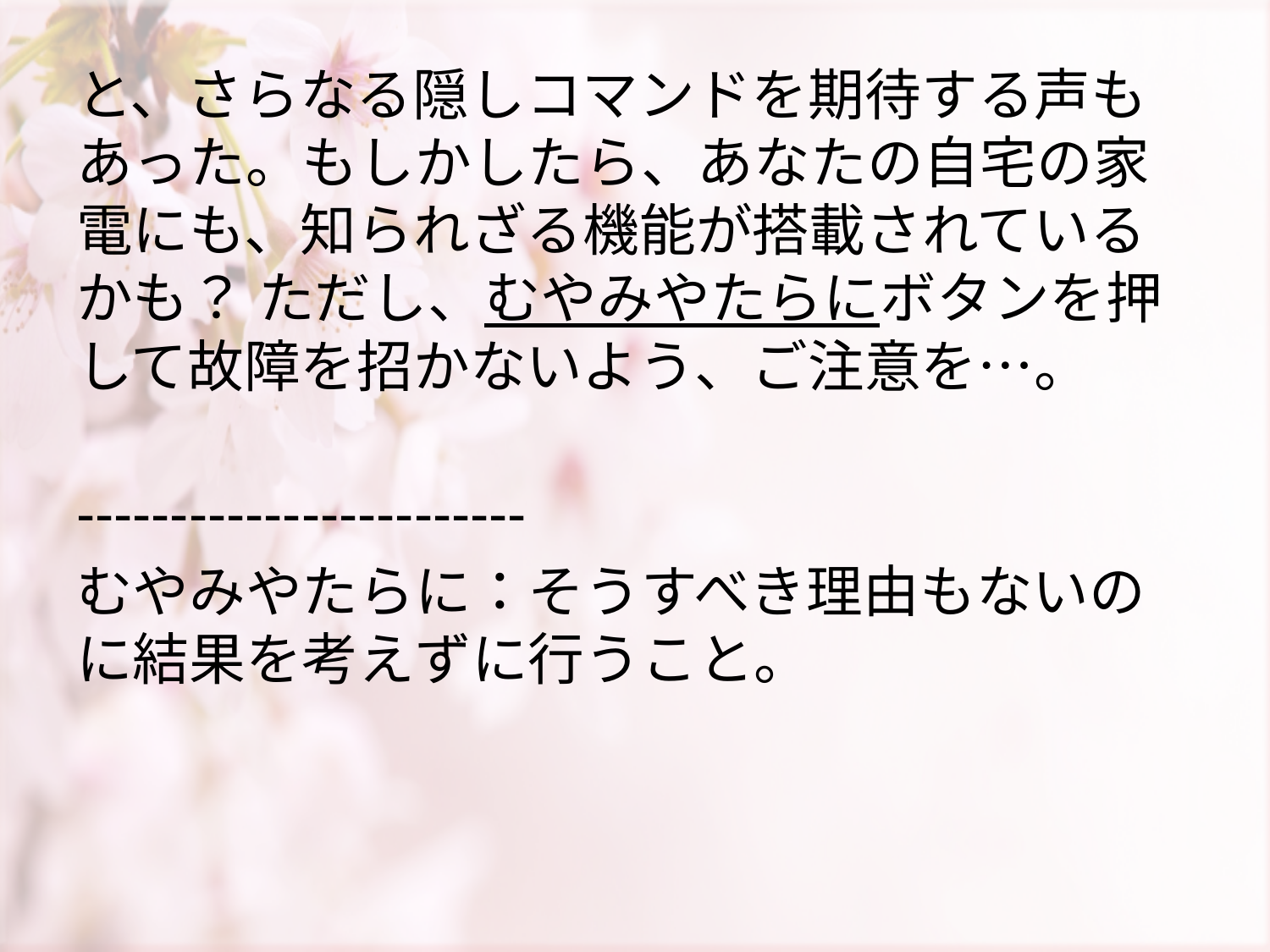

と、さらなる隠しコマンドを期待する声もあった。もしかしたら、あなたの自宅の家電にも、知られざる機能が搭載されているかも？ ただし、むやみやたらにボタンを押して故障を招かないよう、ご注意を…。
------------------------
むやみやたらに：そうすべき理由もないのに結果を考えずに行うこと。